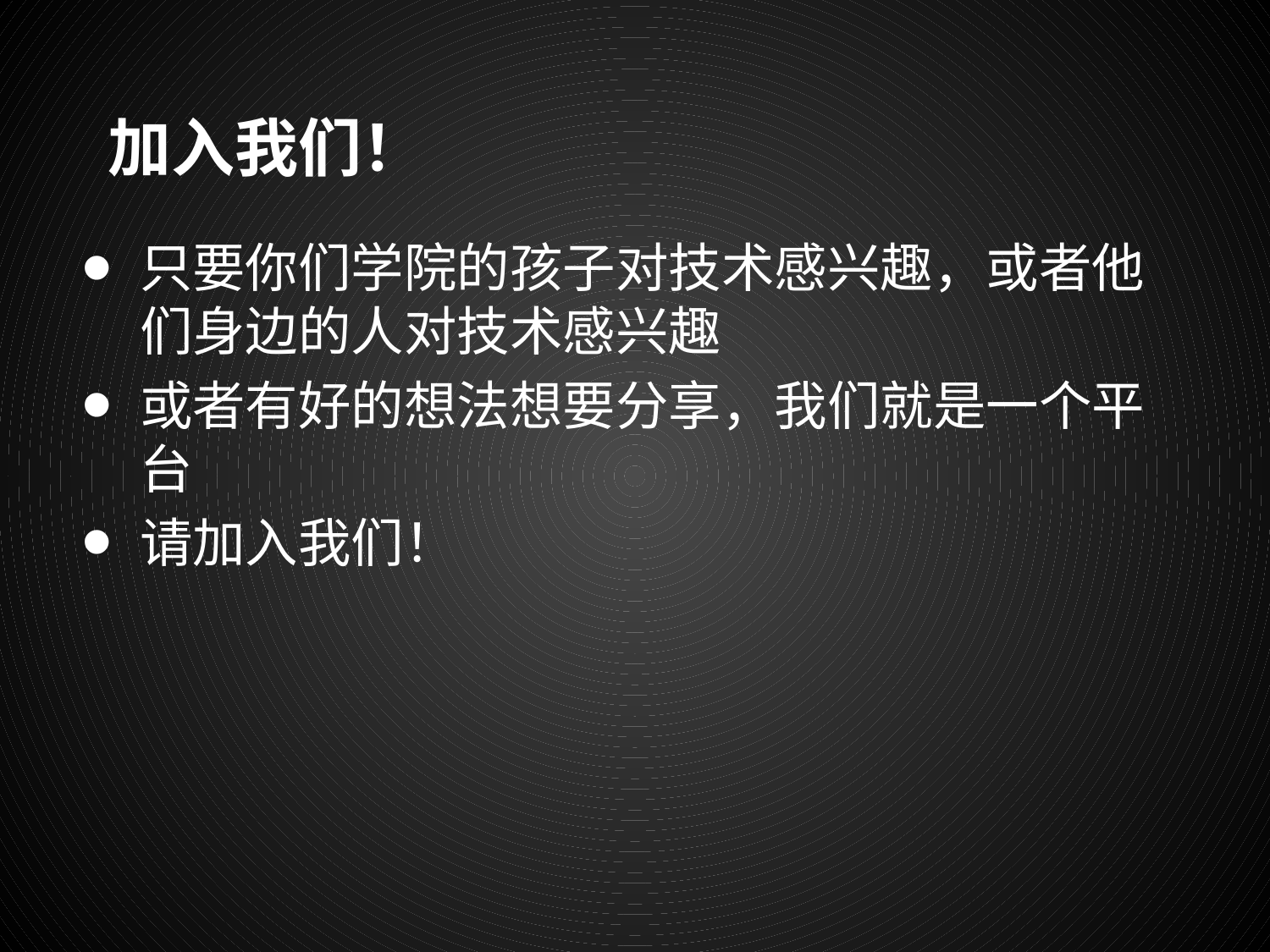

# 加入我们！
只要你们学院的孩子对技术感兴趣，或者他们身边的人对技术感兴趣
或者有好的想法想要分享，我们就是一个平台
请加入我们！